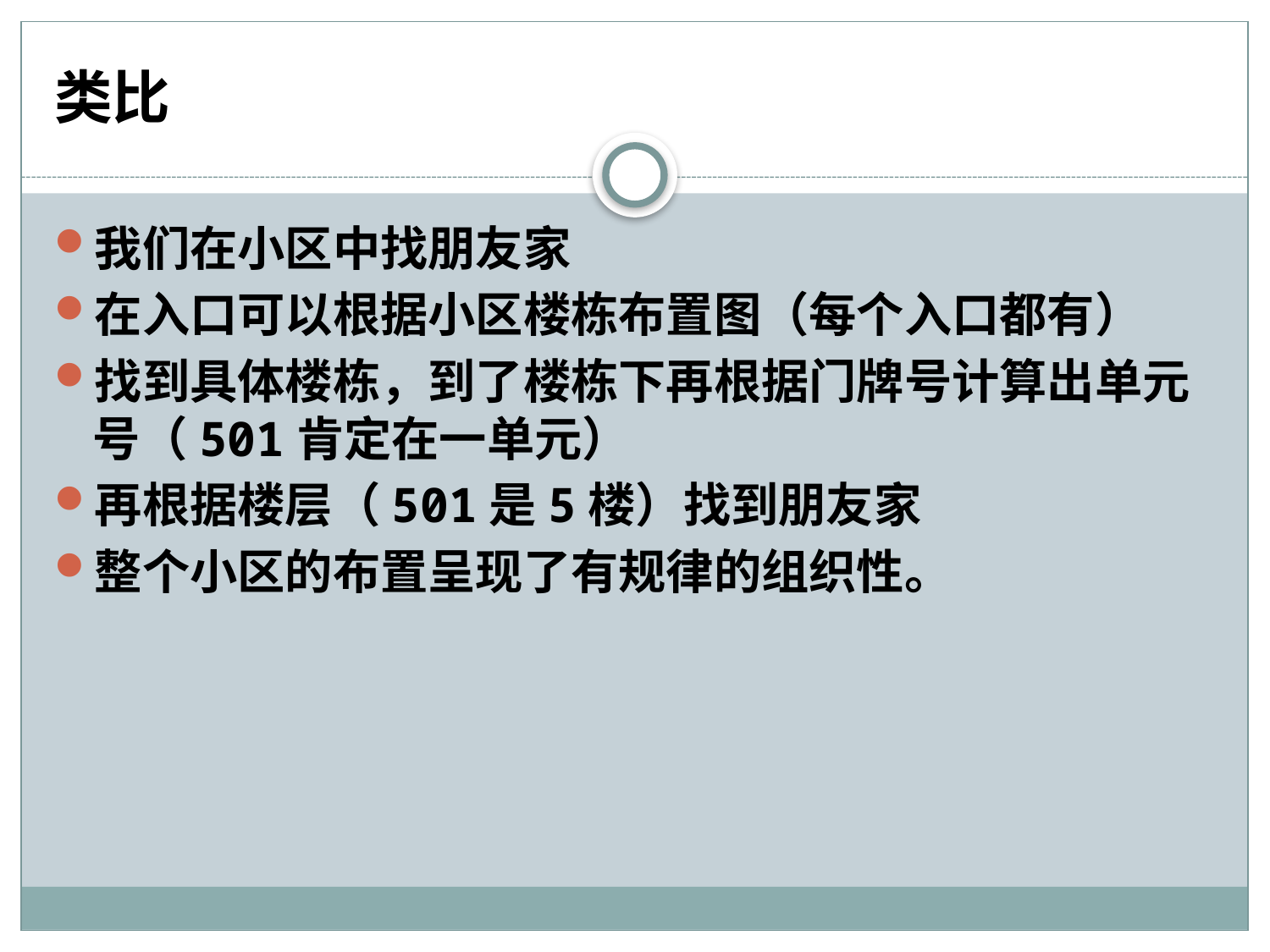

# 类比
我们在小区中找朋友家
在入口可以根据小区楼栋布置图（每个入口都有）
找到具体楼栋，到了楼栋下再根据门牌号计算出单元号（501肯定在一单元）
再根据楼层（501是5楼）找到朋友家
整个小区的布置呈现了有规律的组织性。